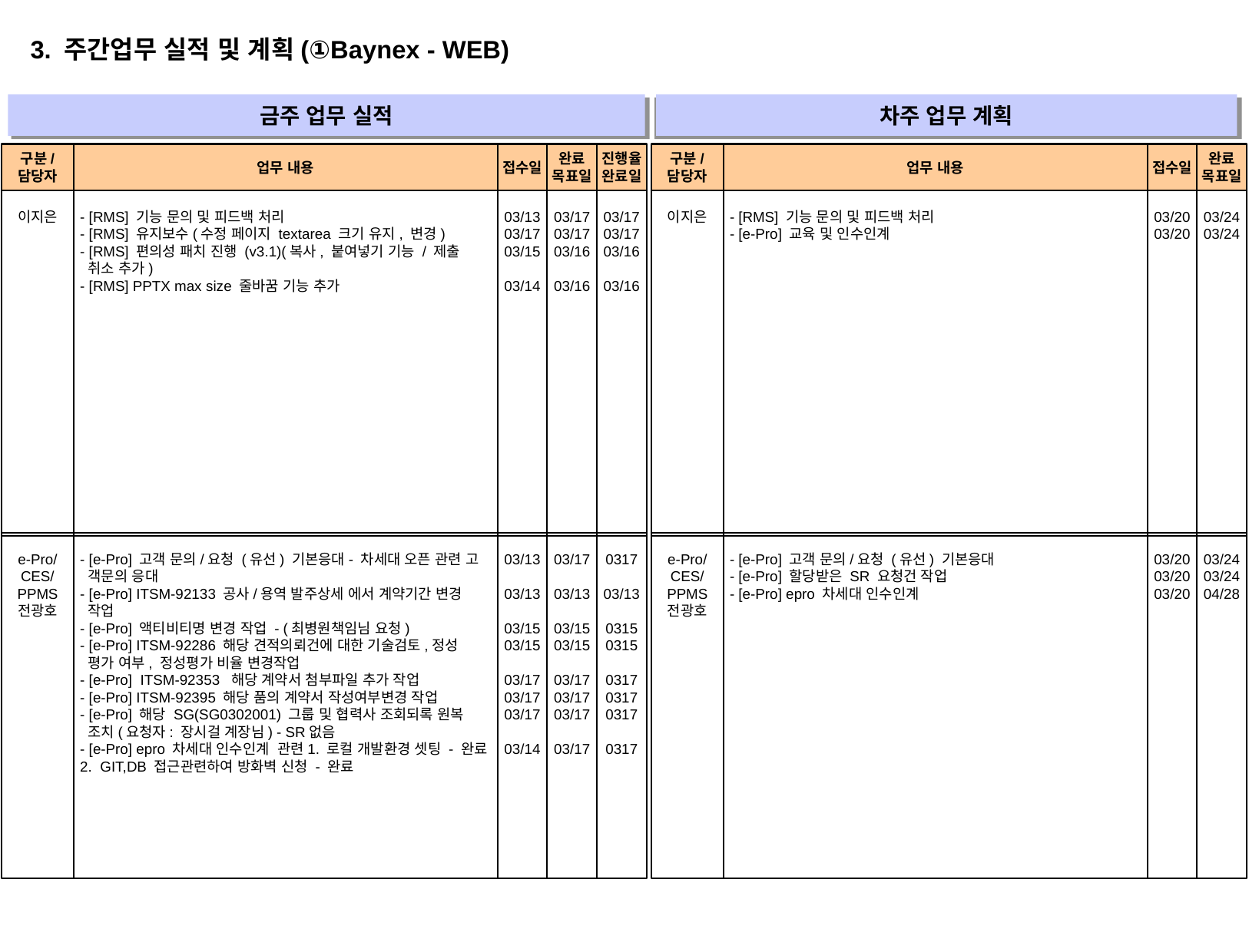

3. 주간업무 실적 및 계획(①Baynex - WEB)
금주 업무 실적
차주 업무 계획
" "
" "
구분/
담당자
업무 내용
접수일
완료
목표일
진행율
완료일
구분/
담당자
업무 내용
접수일
완료
목표일
이지은

- [RMS] 기능 문의 및 피드백 처리
- [RMS] 유지보수(수정 페이지 textarea 크기 유지, 변경)
- [RMS] 편의성 패치 진행 (v3.1)(복사, 붙여넣기 기능 / 제출
  취소 추가)
- [RMS] PPTX max size 줄바꿈 기능 추가
03/13
03/17
03/15
03/14
03/17
03/17
03/16
03/16
03/17
03/17
03/16
03/16
이지은

- [RMS] 기능 문의 및 피드백 처리
- [e-Pro] 교육 및 인수인계
03/20
03/20
03/24
03/24
e-Pro/
CES/
PPMS
전광호

- [e-Pro] 고객 문의/요청 (유선) 기본응대- 차세대 오픈 관련 고
  객문의 응대
- [e-Pro] ITSM-92133 공사/용역 발주상세 에서 계약기간 변경
  작업
- [e-Pro] 액티비티명 변경 작업 - (최병원책임님 요청)
- [e-Pro] ITSM-92286 해당 견적의뢰건에 대한 기술검토,정성
  평가 여부, 정성평가 비율 변경작업
- [e-Pro]  ITSM-92353  해당 계약서 첨부파일 추가 작업
- [e-Pro] ITSM-92395 해당 품의 계약서 작성여부변경 작업
- [e-Pro] 해당 SG(SG0302001) 그룹 및 협력사 조회되록 원복
  조치(요청자: 장시걸 계장님) - SR없음
- [e-Pro] epro 차세대 인수인계  관련1. 로컬 개발환경 셋팅 - 완료2.  GIT,DB 접근관련하여 방화벽 신청 - 완료
03/13
03/13
03/15
03/15
03/17
03/17
03/17
03/14
03/17
03/13
03/15
03/15
03/17
03/17
03/17
03/17
0317
03/13
0315
0315
0317
0317
0317
0317
e-Pro/
CES/
PPMS
전광호

- [e-Pro] 고객 문의/요청 (유선) 기본응대
- [e-Pro] 할당받은 SR 요청건 작업
- [e-Pro] epro 차세대 인수인계
03/20
03/20
03/20
03/24
03/24
04/28